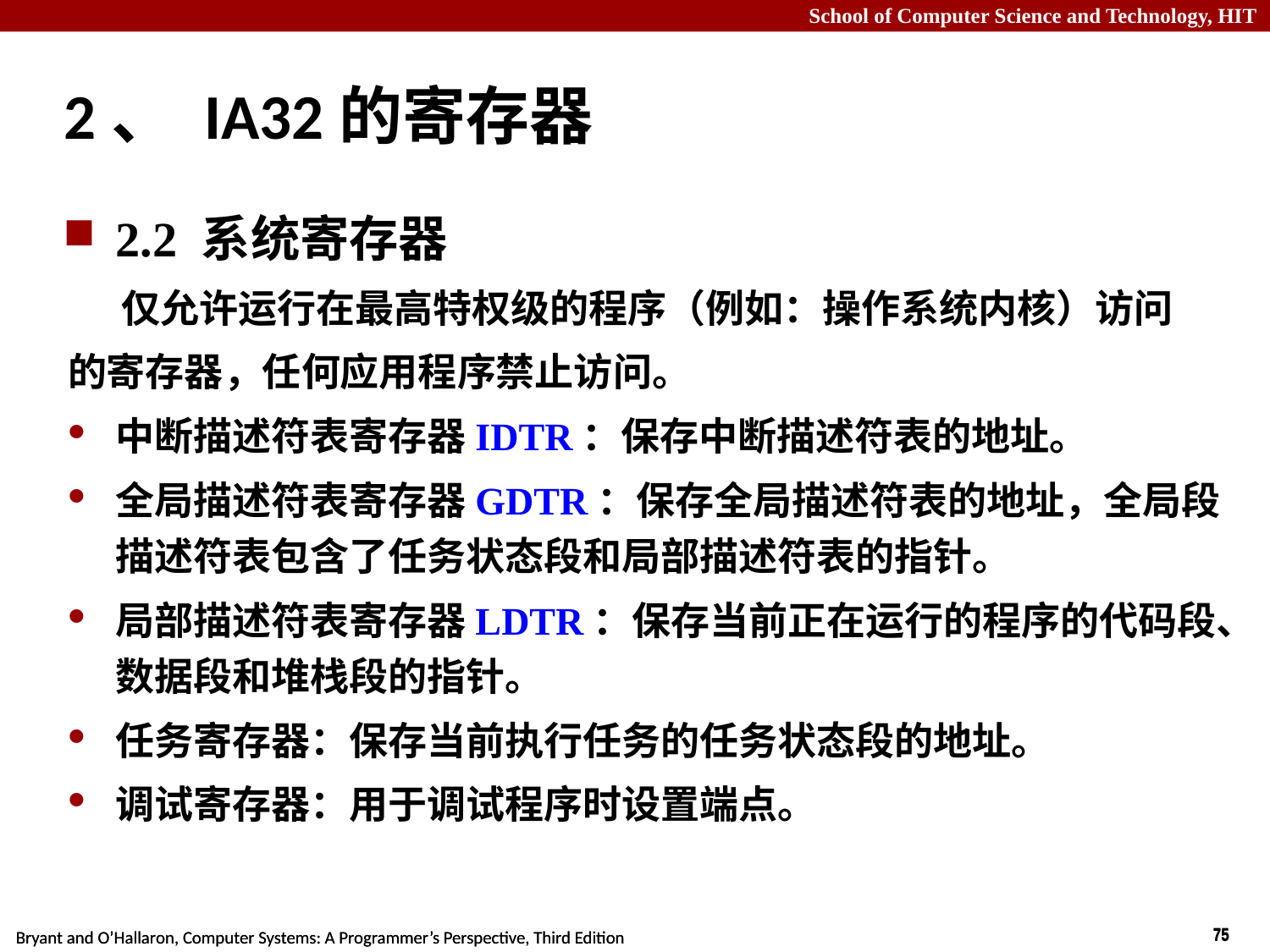

# 2、 IA32的寄存器
2.2 系统寄存器
     仅允许运行在最高特权级的程序（例如：操作系统内核）访问
的寄存器，任何应用程序禁止访问。
中断描述符表寄存器IDTR：保存中断描述符表的地址。
全局描述符表寄存器GDTR：保存全局描述符表的地址，全局段描述符表包含了任务状态段和局部描述符表的指针。
局部描述符表寄存器LDTR：保存当前正在运行的程序的代码段、数据段和堆栈段的指针。
任务寄存器：保存当前执行任务的任务状态段的地址。
调试寄存器：用于调试程序时设置端点。